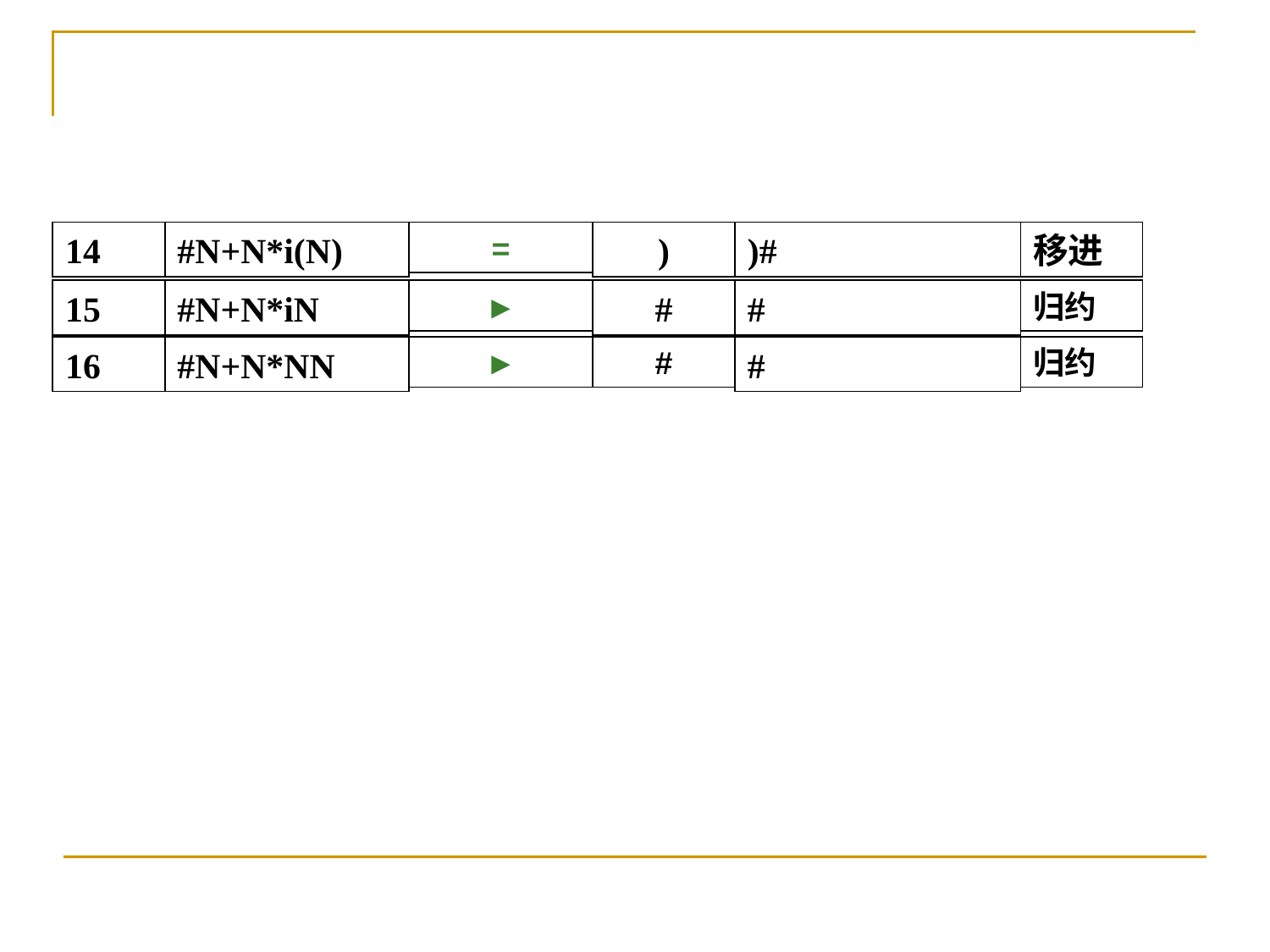

#
14
#N+N*i(N)
=
)
)#
移进
15
#N+N*iN
►
#
#
归约
16
#N+N*NN
►
#
#
归约
69